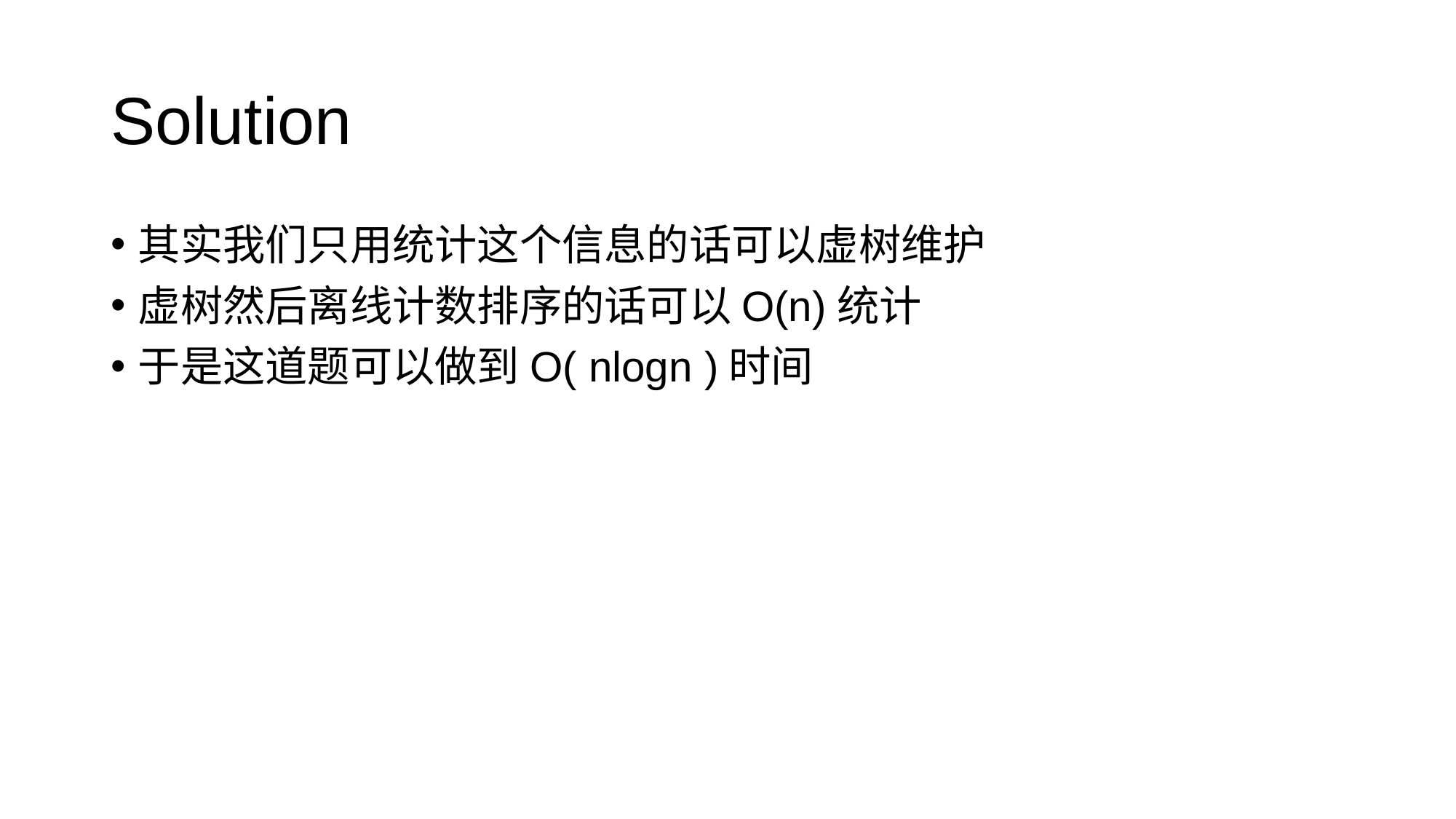

# Solution
其实我们只用统计这个信息的话可以虚树维护
虚树然后离线计数排序的话可以O(n)统计
于是这道题可以做到O( nlogn )时间